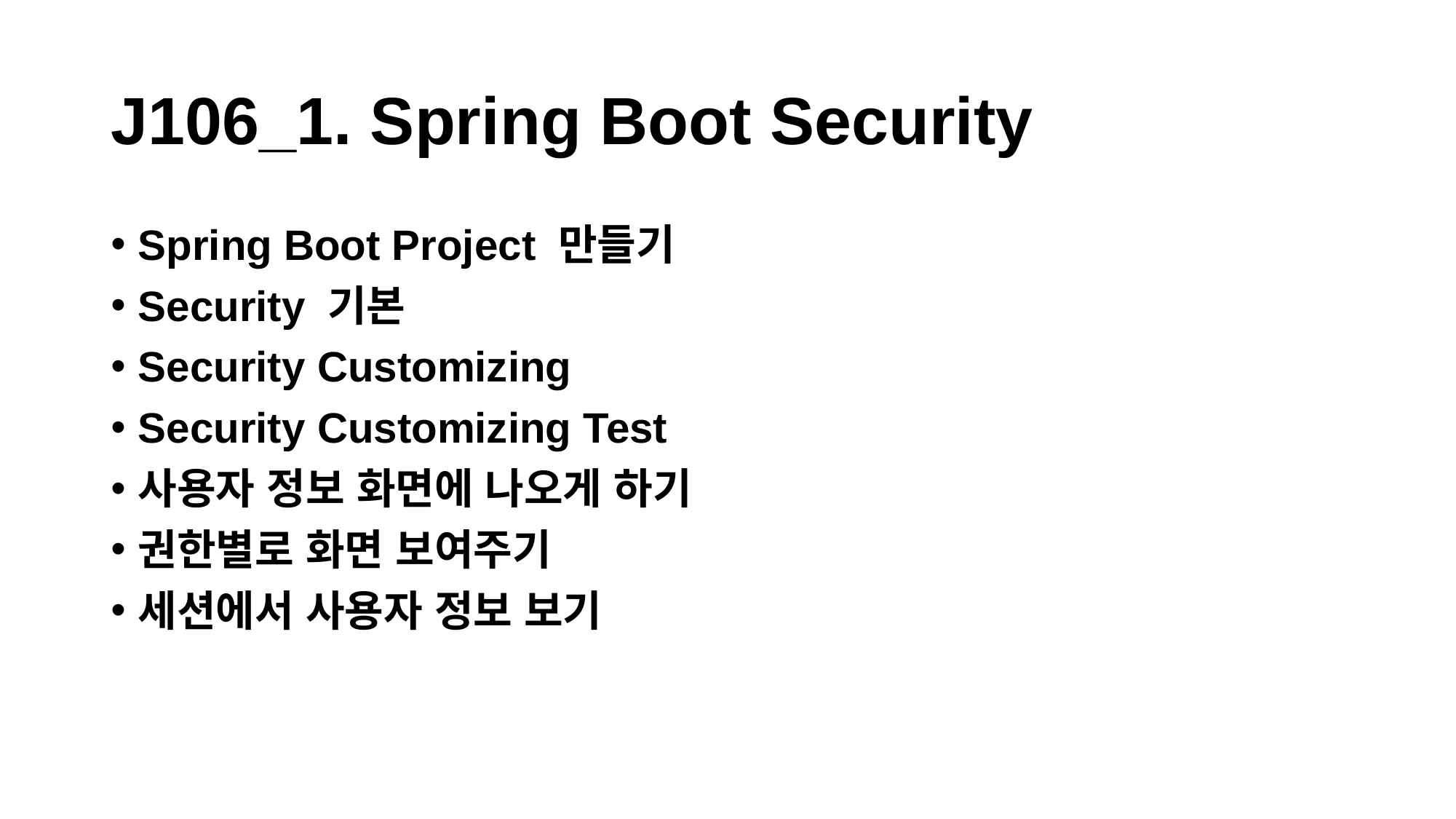

# J106_1. Spring Boot Security
Spring Boot Project 만들기
Security 기본
Security Customizing
Security Customizing Test
사용자 정보 화면에 나오게 하기
권한별로 화면 보여주기
세션에서 사용자 정보 보기